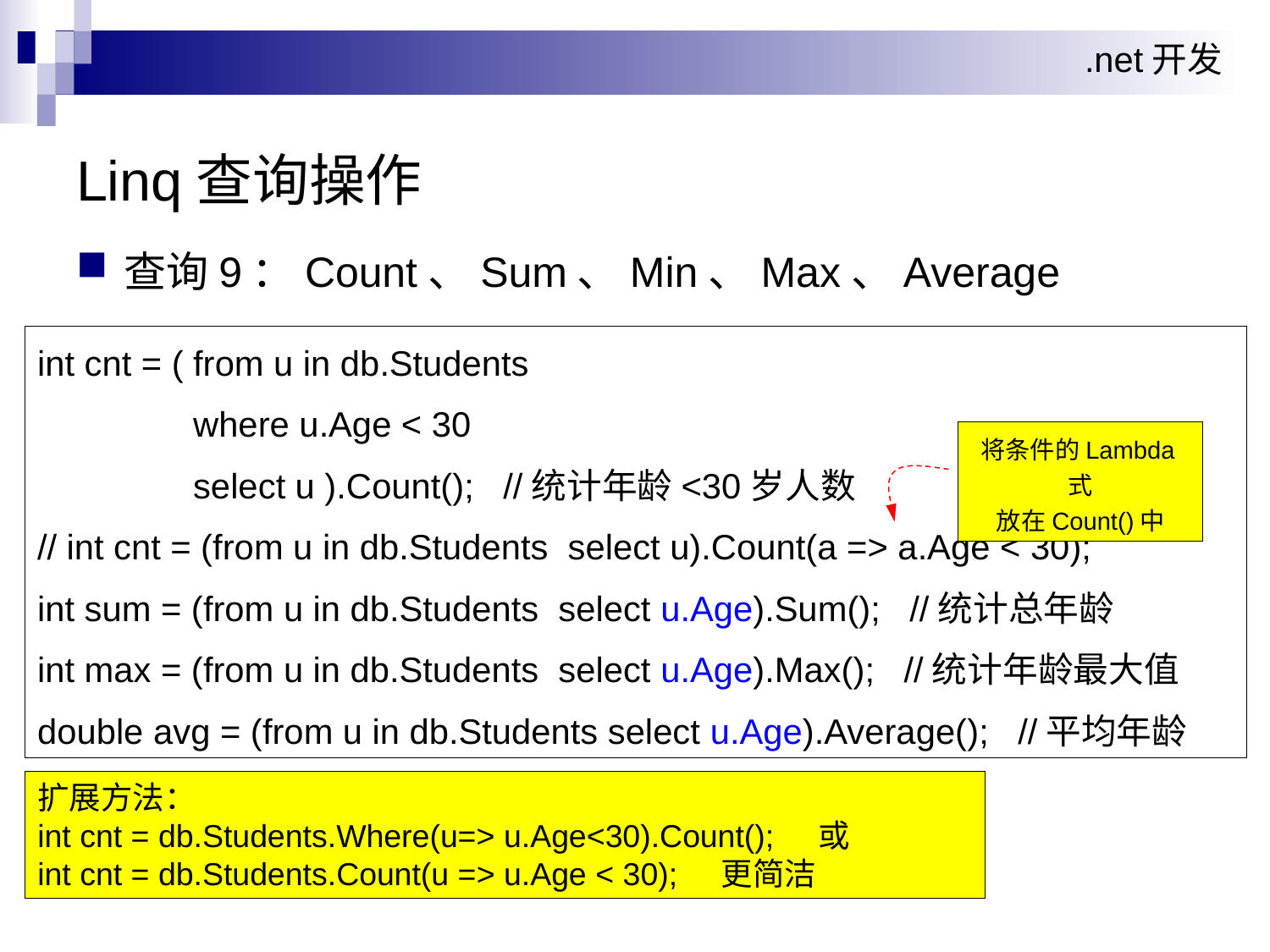

Linq查询操作
查询9：Count、Sum、Min、Max、Average
int cnt = ( from u in db.Students
                where u.Age < 30
                select u ).Count();   //统计年龄<30岁人数
// int cnt = (from u in db.Students  select u).Count(a => a.Age < 30);
int sum = (from u in db.Students  select u.Age).Sum();   //统计总年龄
int max = (from u in db.Students  select u.Age).Max();   //统计年龄最大值
double avg = (from u in db.Students select u.Age).Average();   //平均年龄
将条件的Lambda式
放在Count()中

扩展方法：
int cnt = db.Students.Where(u=> u.Age<30).Count();    或
int cnt = db.Students.Count(u => u.Age < 30);    更简洁